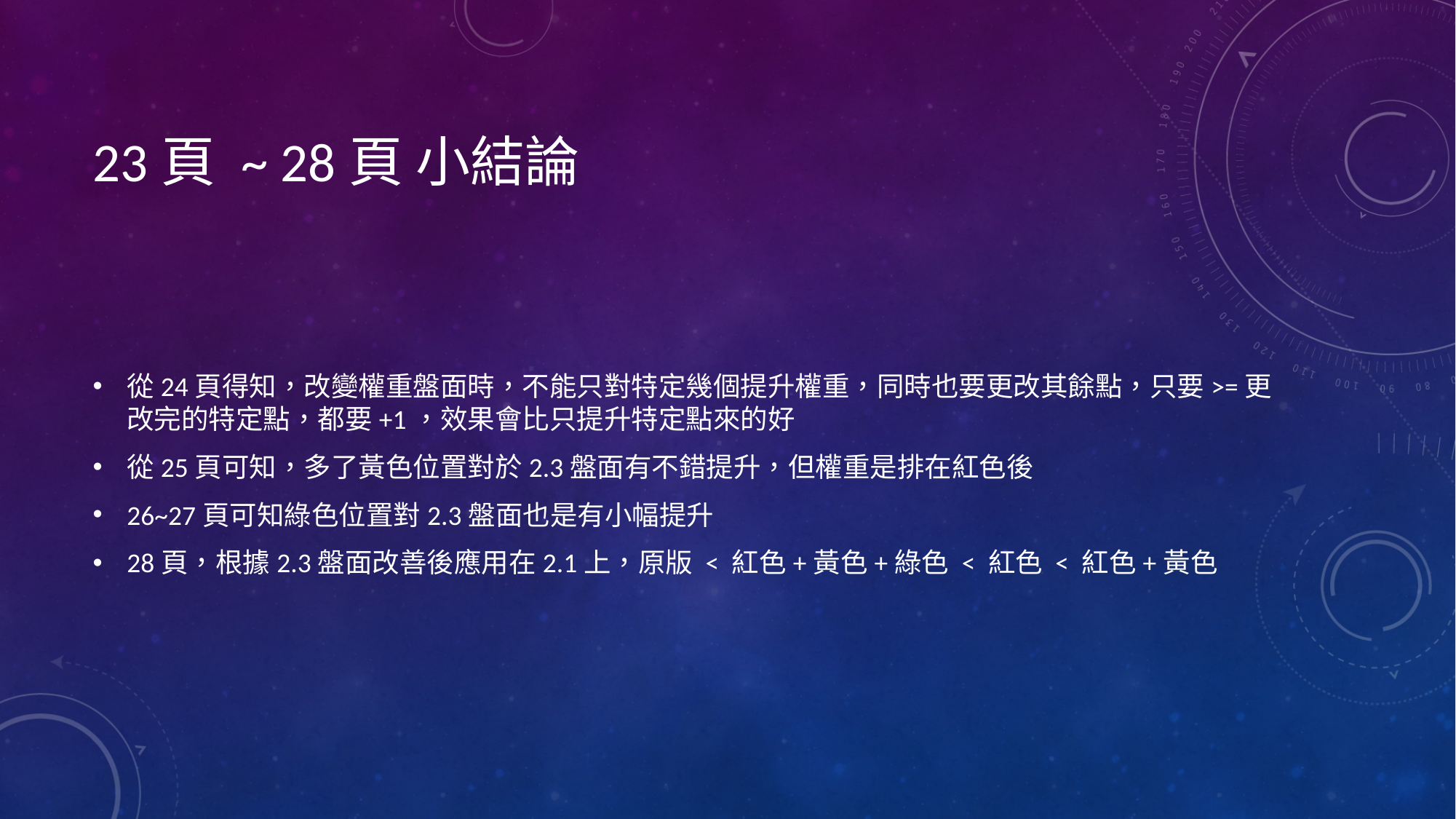

# 23頁 ~ 28頁 小結論
從24頁得知，改變權重盤面時，不能只對特定幾個提升權重，同時也要更改其餘點，只要>=更改完的特定點，都要+1，效果會比只提升特定點來的好
從25頁可知，多了黃色位置對於2.3盤面有不錯提升，但權重是排在紅色後
26~27頁可知綠色位置對2.3盤面也是有小幅提升
28頁，根據2.3盤面改善後應用在2.1上，原版 < 紅色+黃色+綠色 < 紅色 < 紅色+黃色